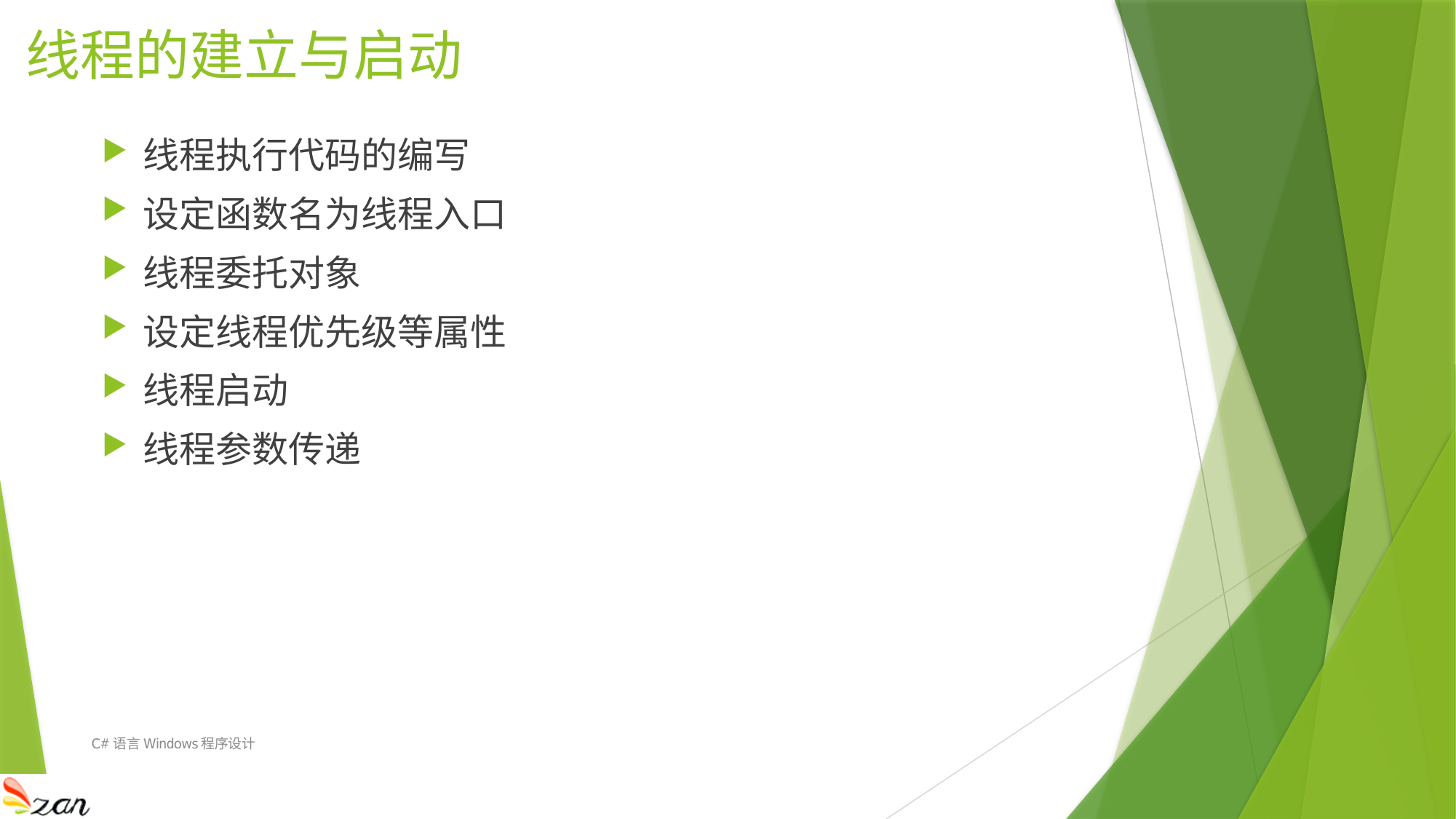

# 线程的建立与启动
线程执行代码的编写
设定函数名为线程入口
线程委托对象
设定线程优先级等属性
线程启动
线程参数传递
C#语言Windows程序设计